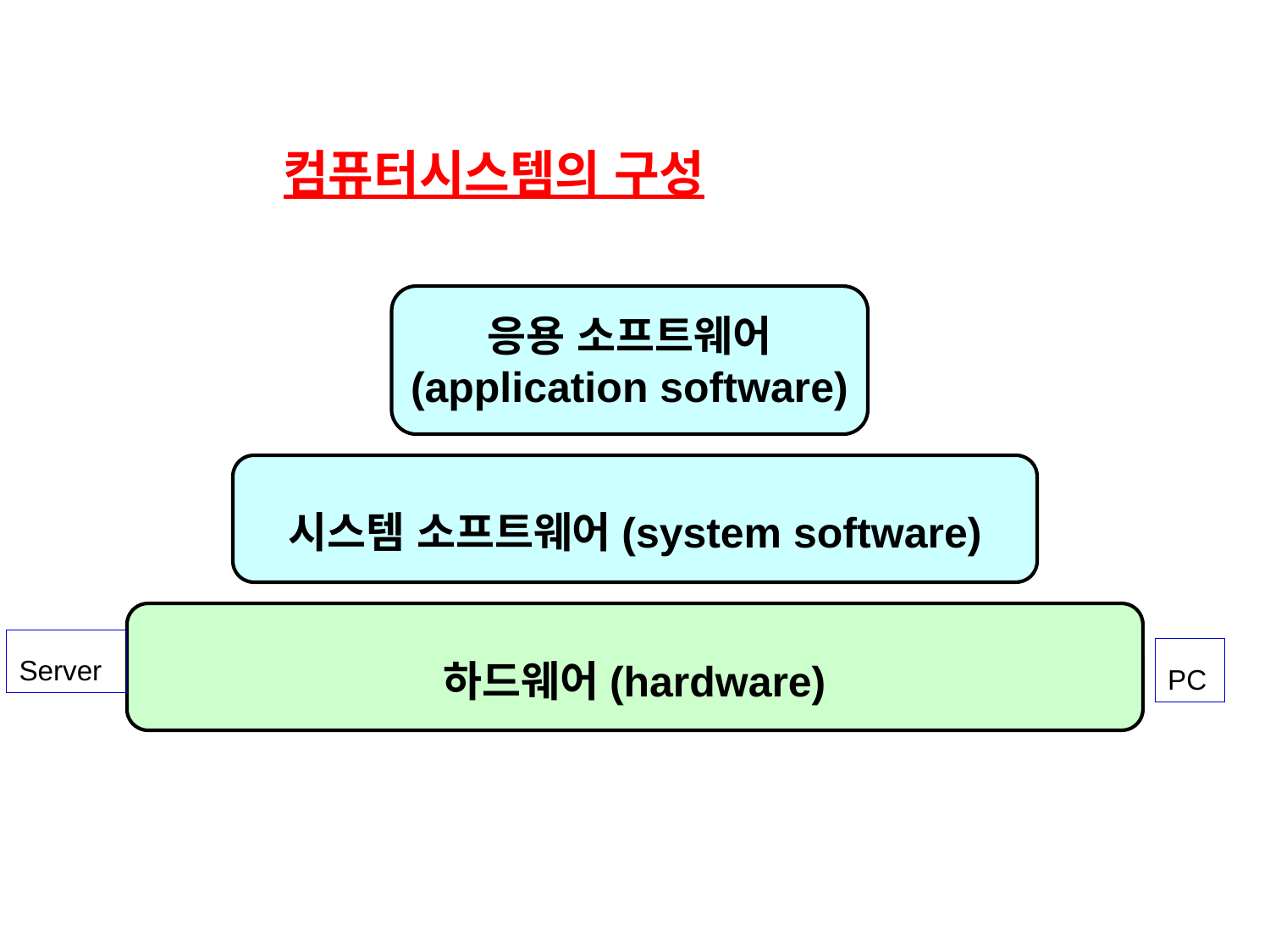

컴퓨터시스템의 구성
응용 소프트웨어
(application software)
시스템 소프트웨어(system software)
하드웨어(hardware)
Server
PC